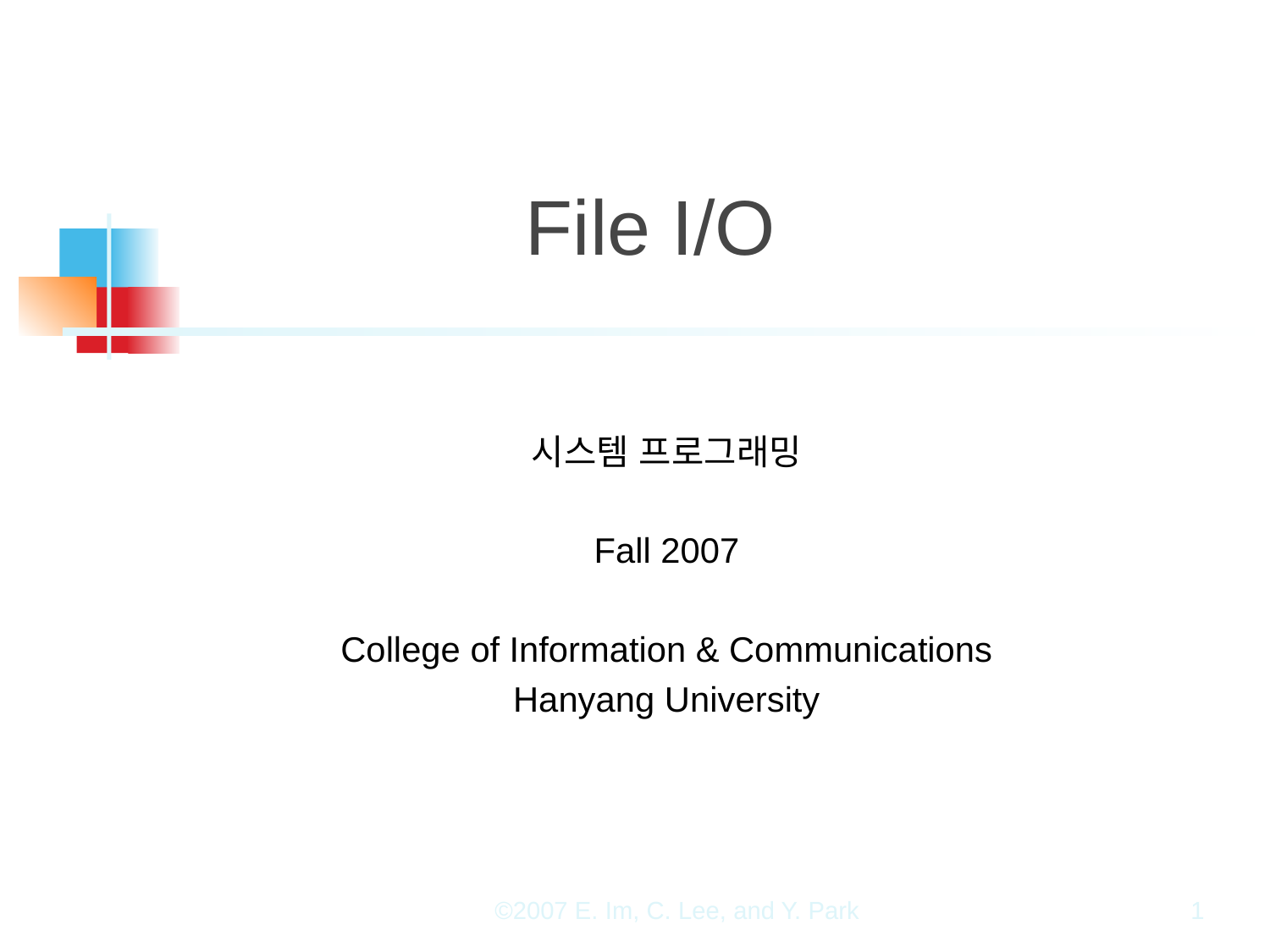

# File I/O
시스템 프로그래밍

Fall 2007

College of Information & Communications
Hanyang University
©2007 E. Im, C. Lee, and Y. Park
1